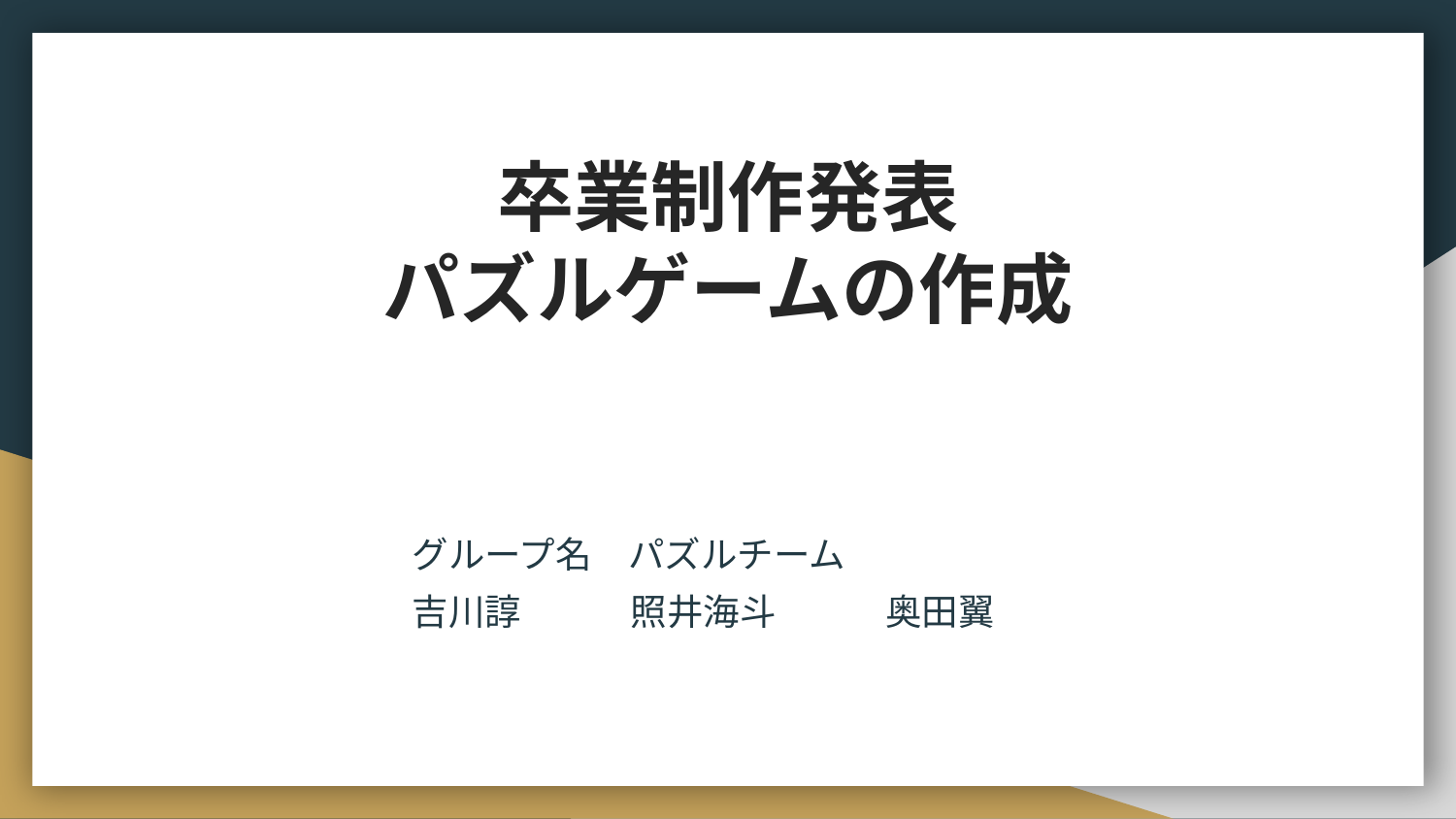

# 卒業制作発表
パズルゲームの作成
グループ名　パズルチーム
吉川諄　　　照井海斗　　　奥田翼